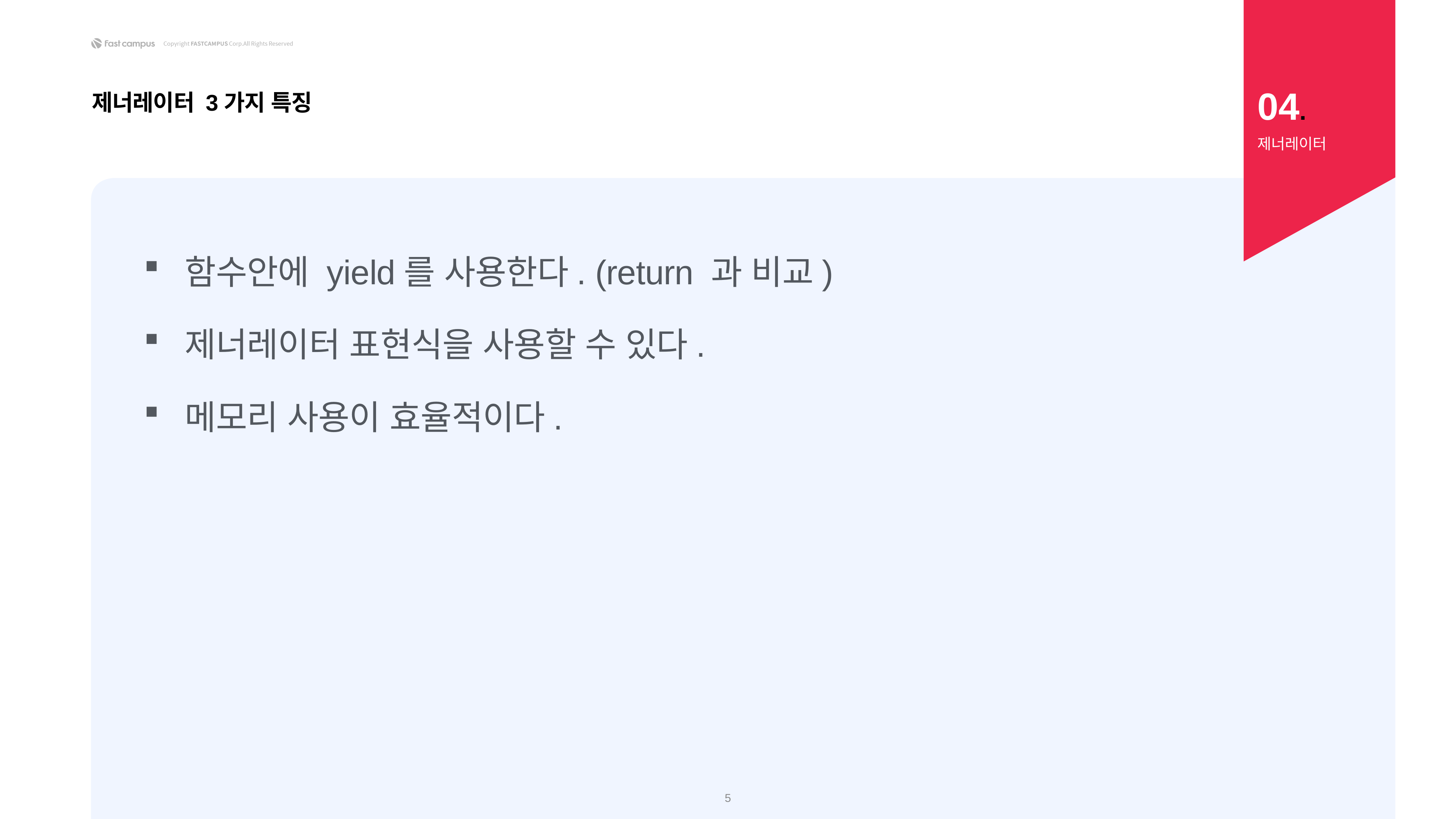

04.
제너레이터 3가지 특징
제너레이터
함수안에 yield를 사용한다. (return 과 비교)
제너레이터 표현식을 사용할 수 있다.
메모리 사용이 효율적이다.
5